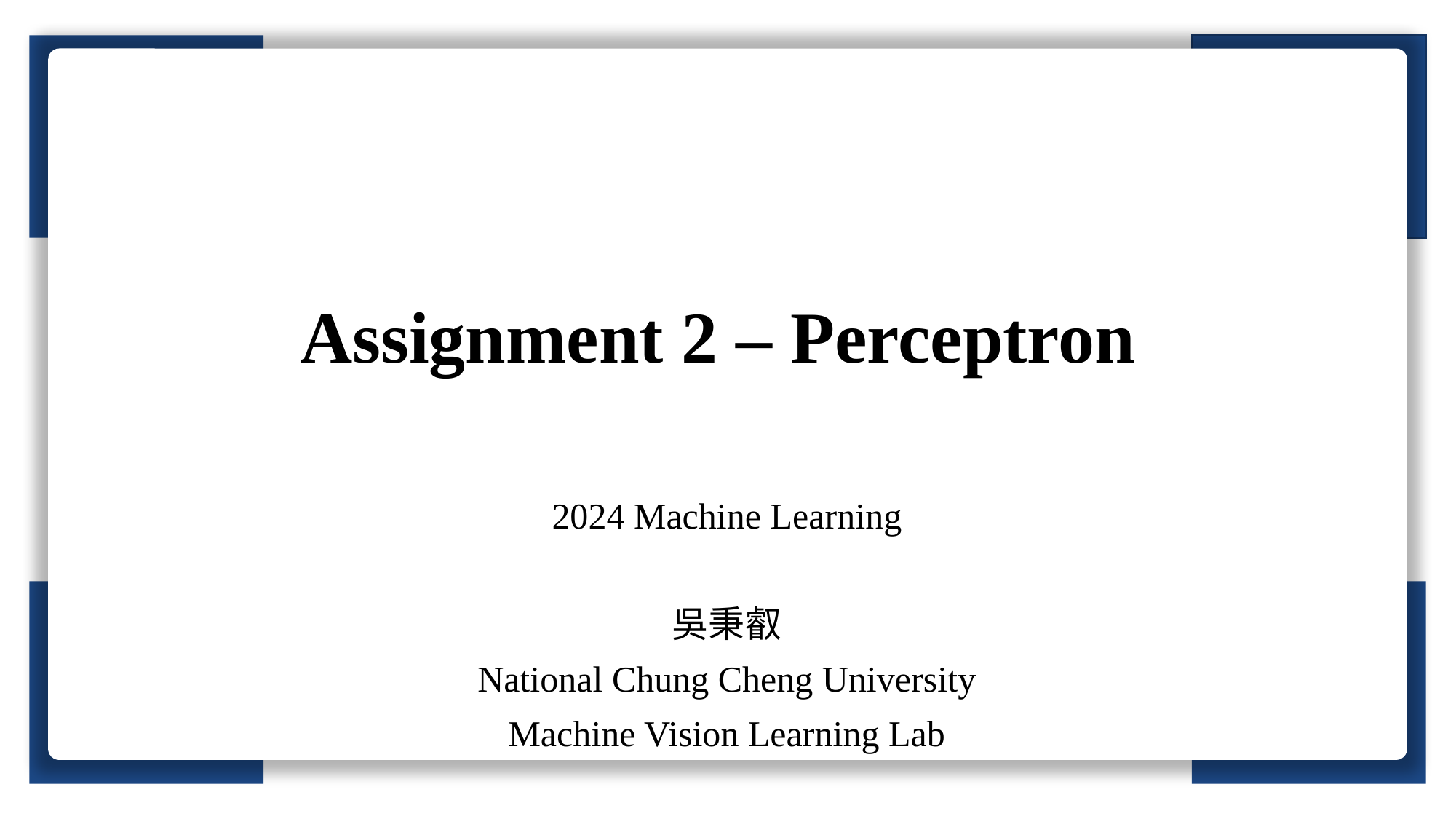

# Assignment 2 – Perceptron
2024 Machine Learning

吳秉叡
National Chung Cheng University
Machine Vision Learning Lab